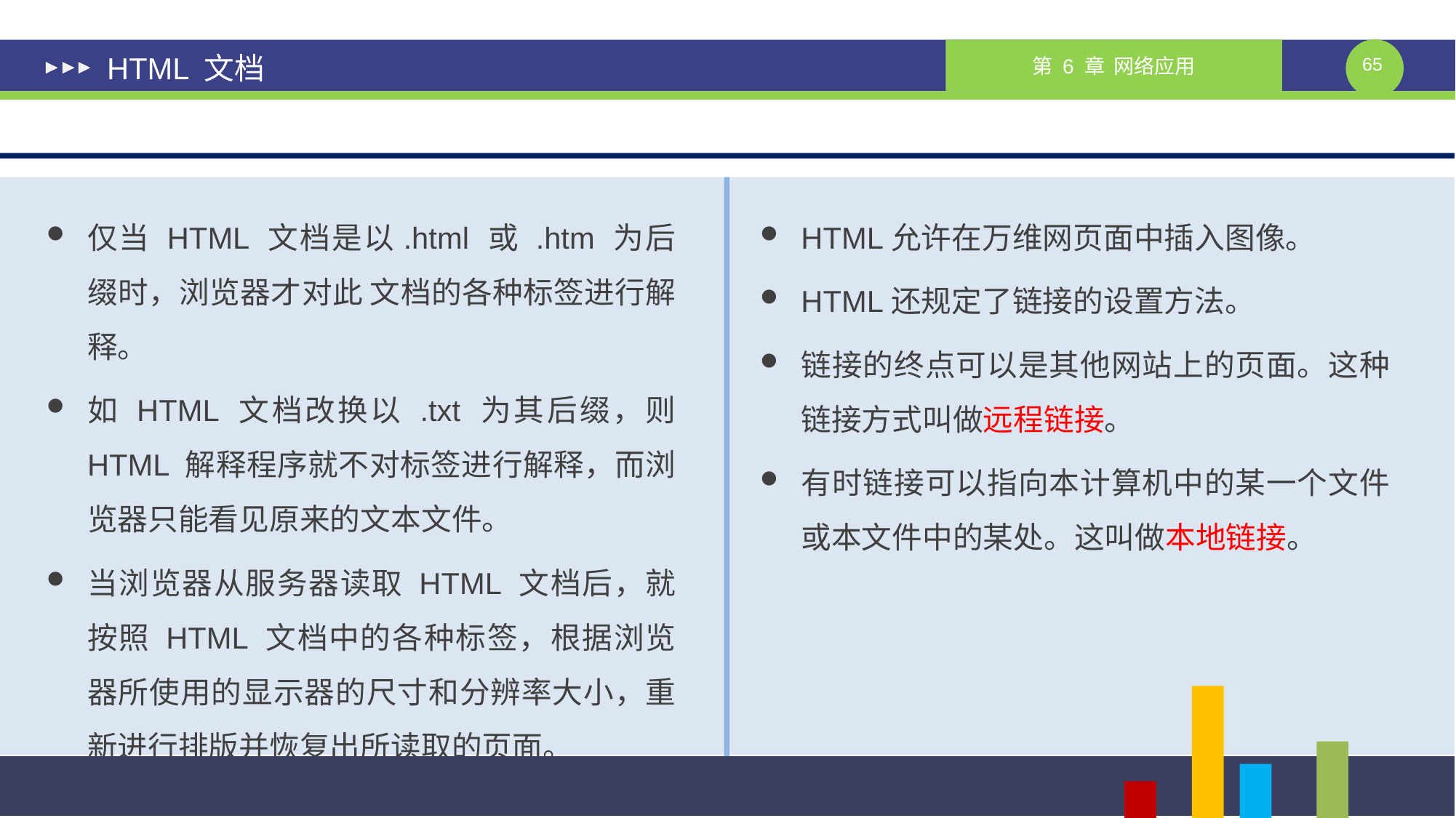

# HTML 文档

仅当 HTML 文档是以.html 或 .htm 为后缀时，浏览器才对此 文档的各种标签进行解释。
如 HTML 文档改换以 .txt 为其后缀，则 HTML 解释程序就不对标签进行解释，而浏览器只能看见原来的文本文件。
当浏览器从服务器读取 HTML 文档后，就按照 HTML 文档中的各种标签，根据浏览器所使用的显示器的尺寸和分辨率大小，重新进行排版并恢复出所读取的页面。
HTML允许在万维网页面中插入图像。
HTML还规定了链接的设置方法。
链接的终点可以是其他网站上的页面。这种链接方式叫做远程链接。
有时链接可以指向本计算机中的某一个文件或本文件中的某处。这叫做本地链接。

课件制作人：谢钧  谢希仁